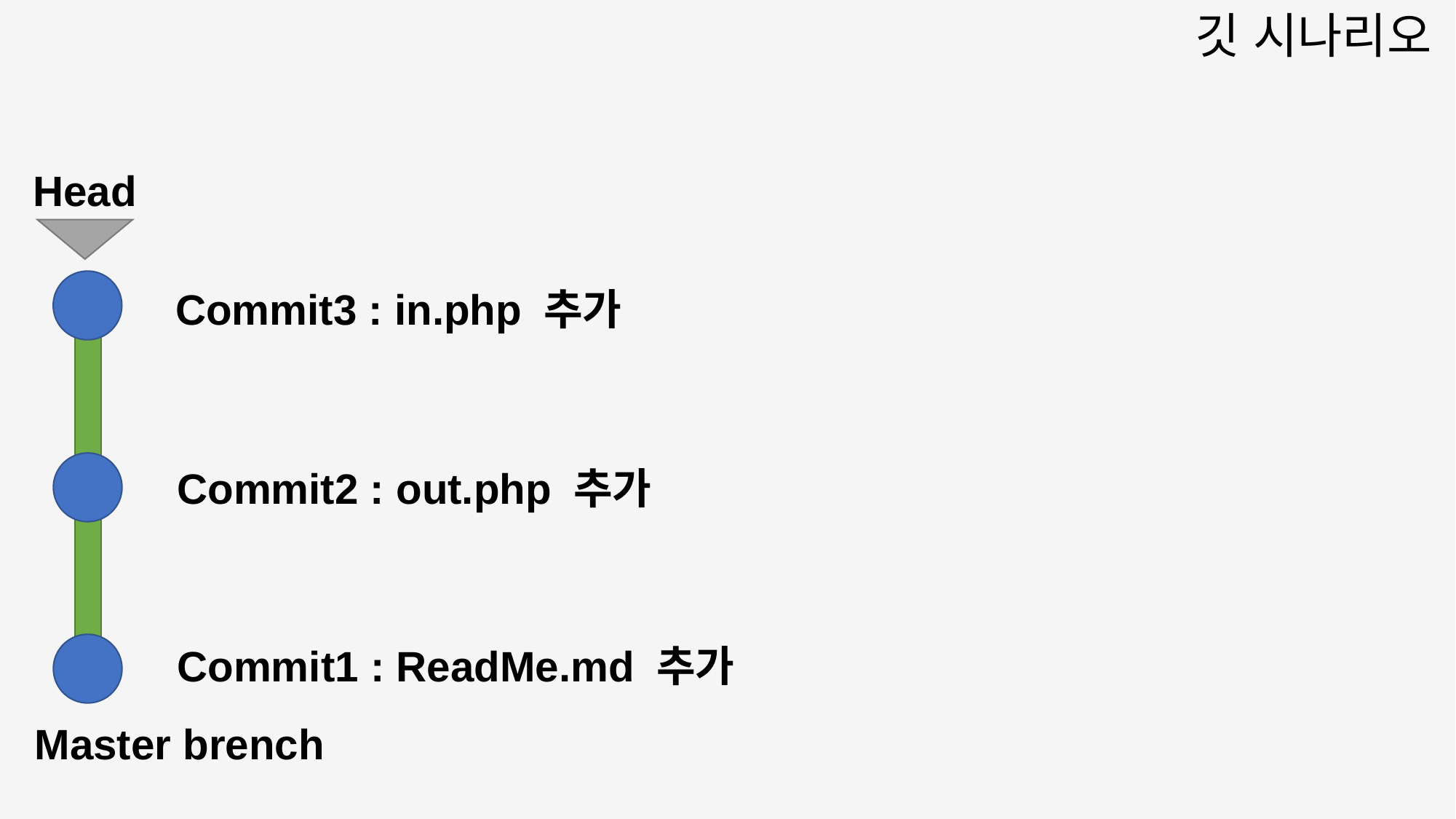

깃 시나리오
Head

Commit3 : in.php 추가

Commit2 : out.php 추가

Commit1 : ReadMe.md 추가

Master brench